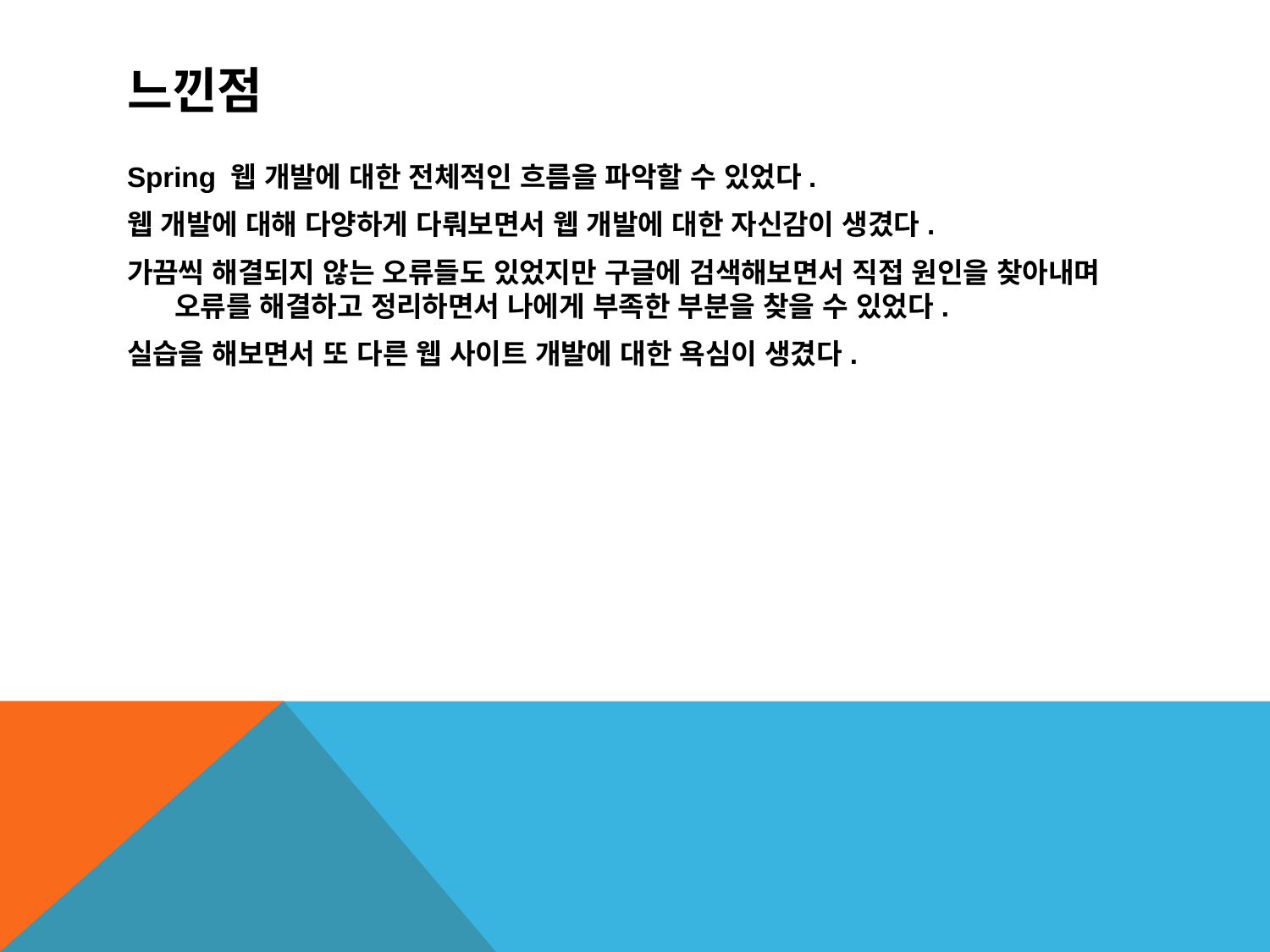

# 느낀점
Spring 웹 개발에 대한 전체적인 흐름을 파악할 수 있었다.
웹 개발에 대해 다양하게 다뤄보면서 웹 개발에 대한 자신감이 생겼다.
가끔씩 해결되지 않는 오류들도 있었지만 구글에 검색해보면서 직접 원인을 찾아내며 오류를 해결하고 정리하면서 나에게 부족한 부분을 찾을 수 있었다.
실습을 해보면서 또 다른 웹 사이트 개발에 대한 욕심이 생겼다.